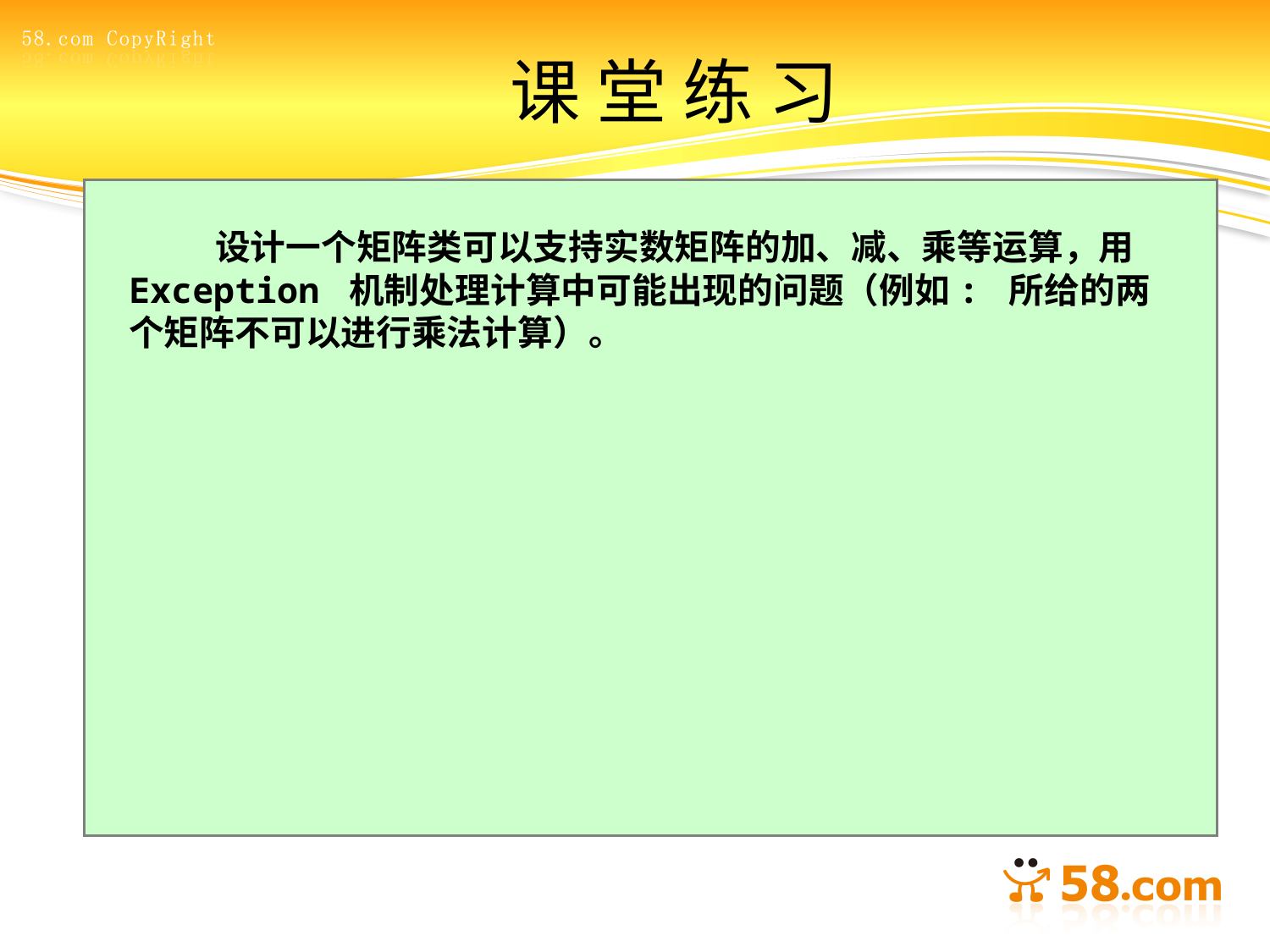

# 课 堂 练 习

        设计一个矩阵类可以支持实数矩阵的加、减、乘等运算，用 Exception 机制处理计算中可能出现的问题（例如: 所给的两个矩阵不可以进行乘法计算）。